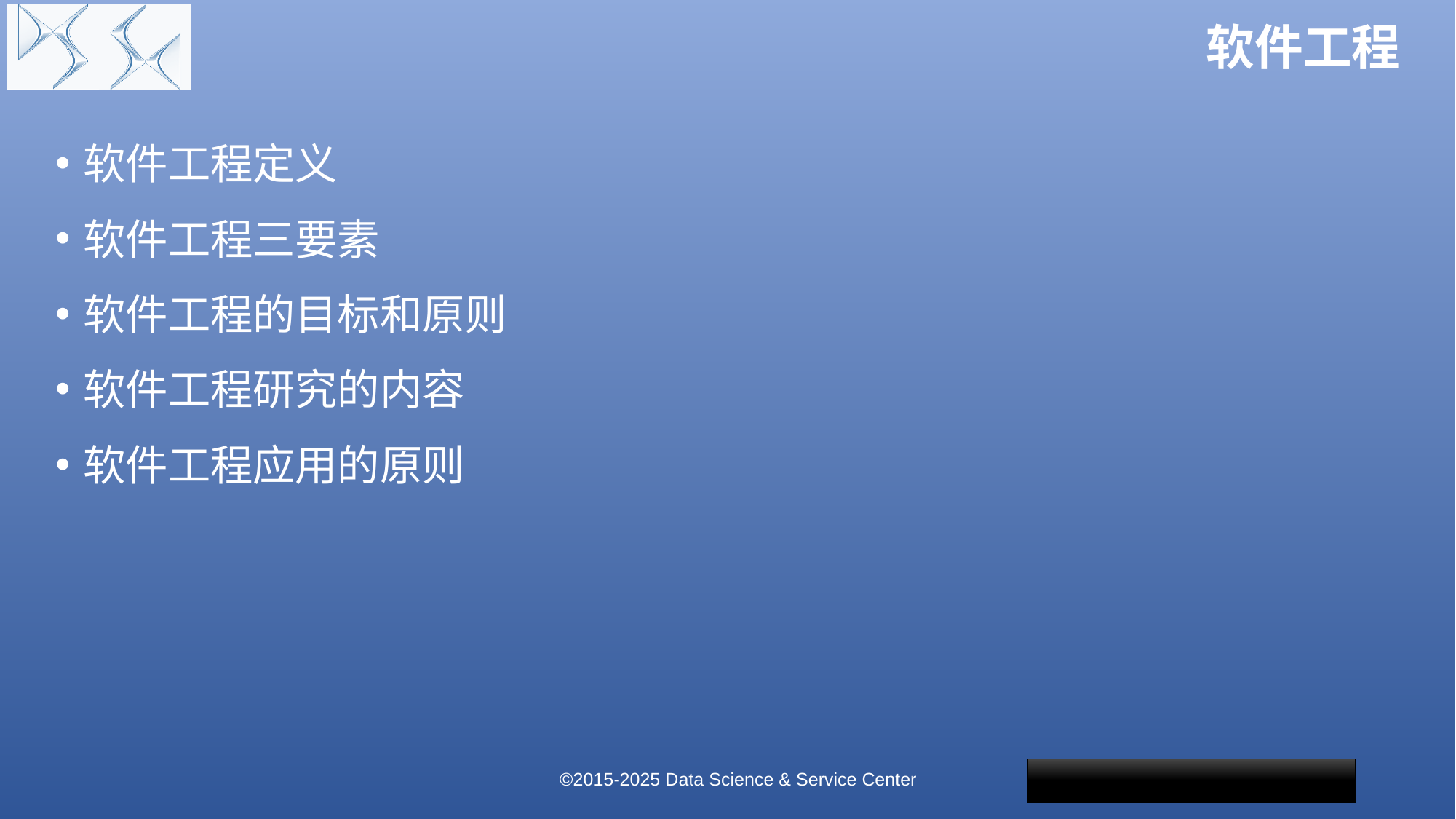

# 软件工程
软件工程定义
软件工程三要素
软件工程的目标和原则
软件工程研究的内容
软件工程应用的原则

©2015-2025 Data Science & Service Center
11